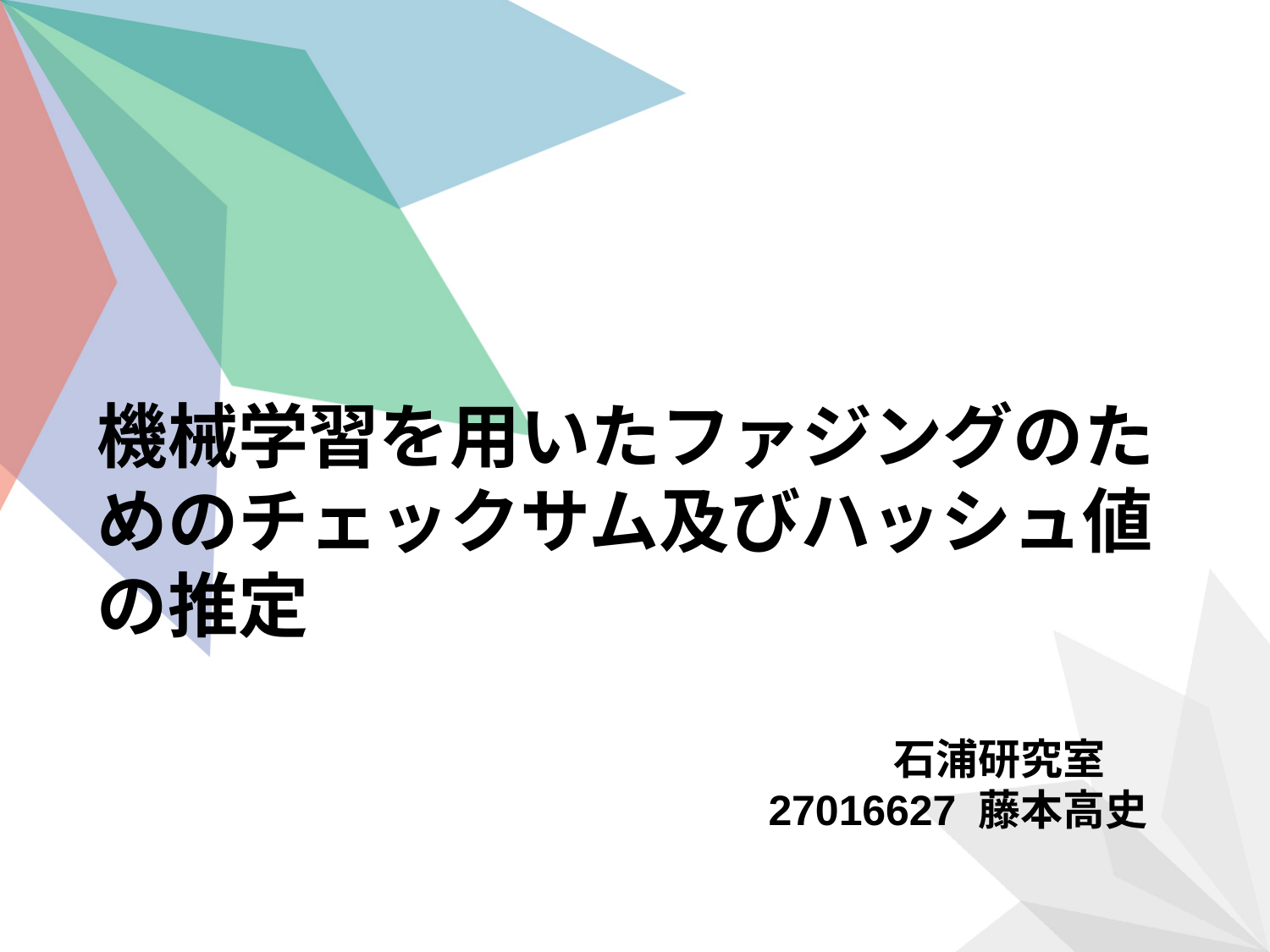

機械学習を用いたファジングのためのチェックサム及びハッシュ値の推定
石浦研究室
27016627 藤本高史